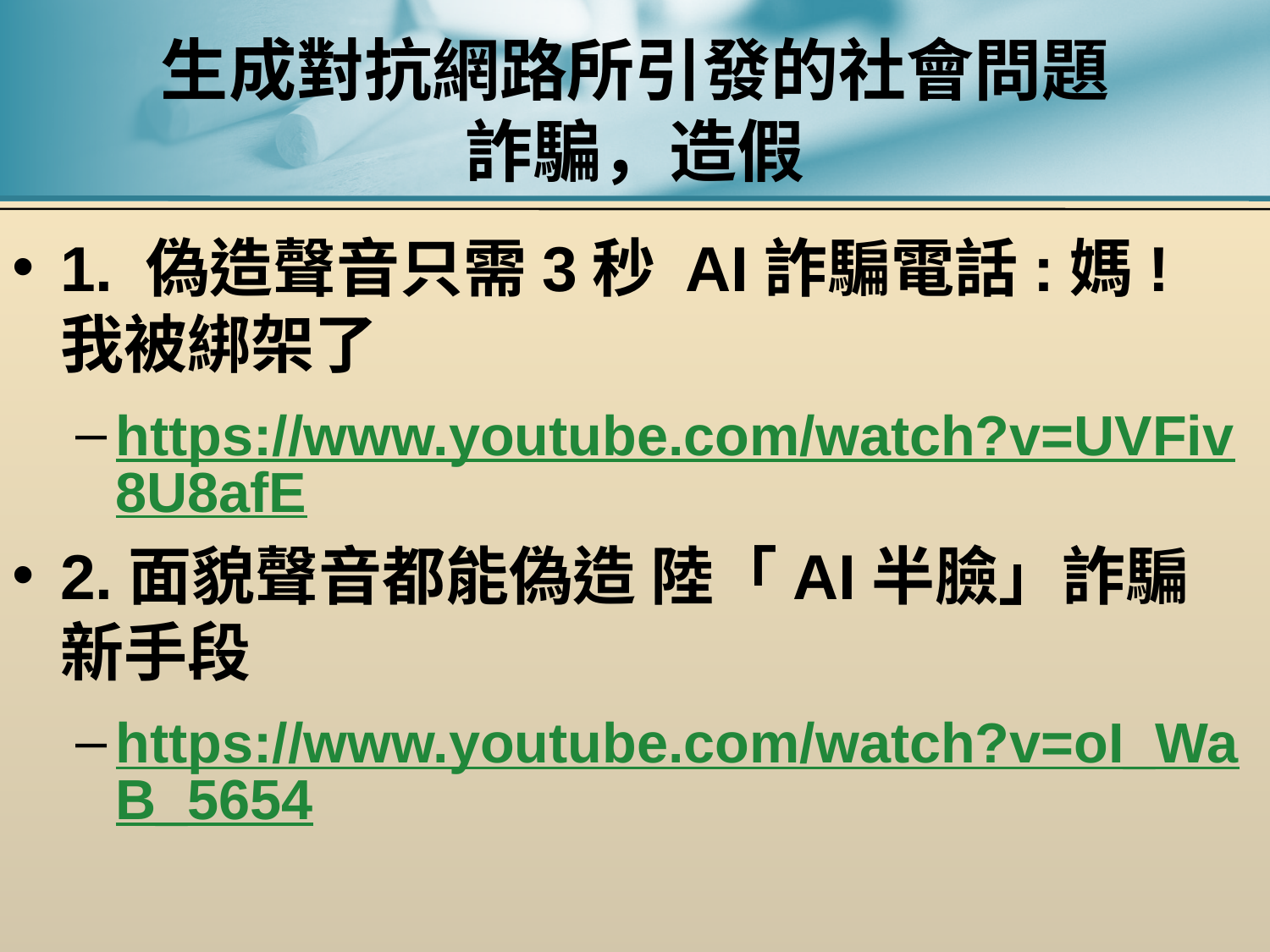

# 生成對抗網路所引發的社會問題 詐騙，造假
1. 偽造聲音只需3秒 AI詐騙電話:媽!我被綁架了
https://www.youtube.com/watch?v=UVFiv8U8afE
2.面貌聲音都能偽造 陸「AI半臉」詐騙新手段
https://www.youtube.com/watch?v=oI_WaB_5654